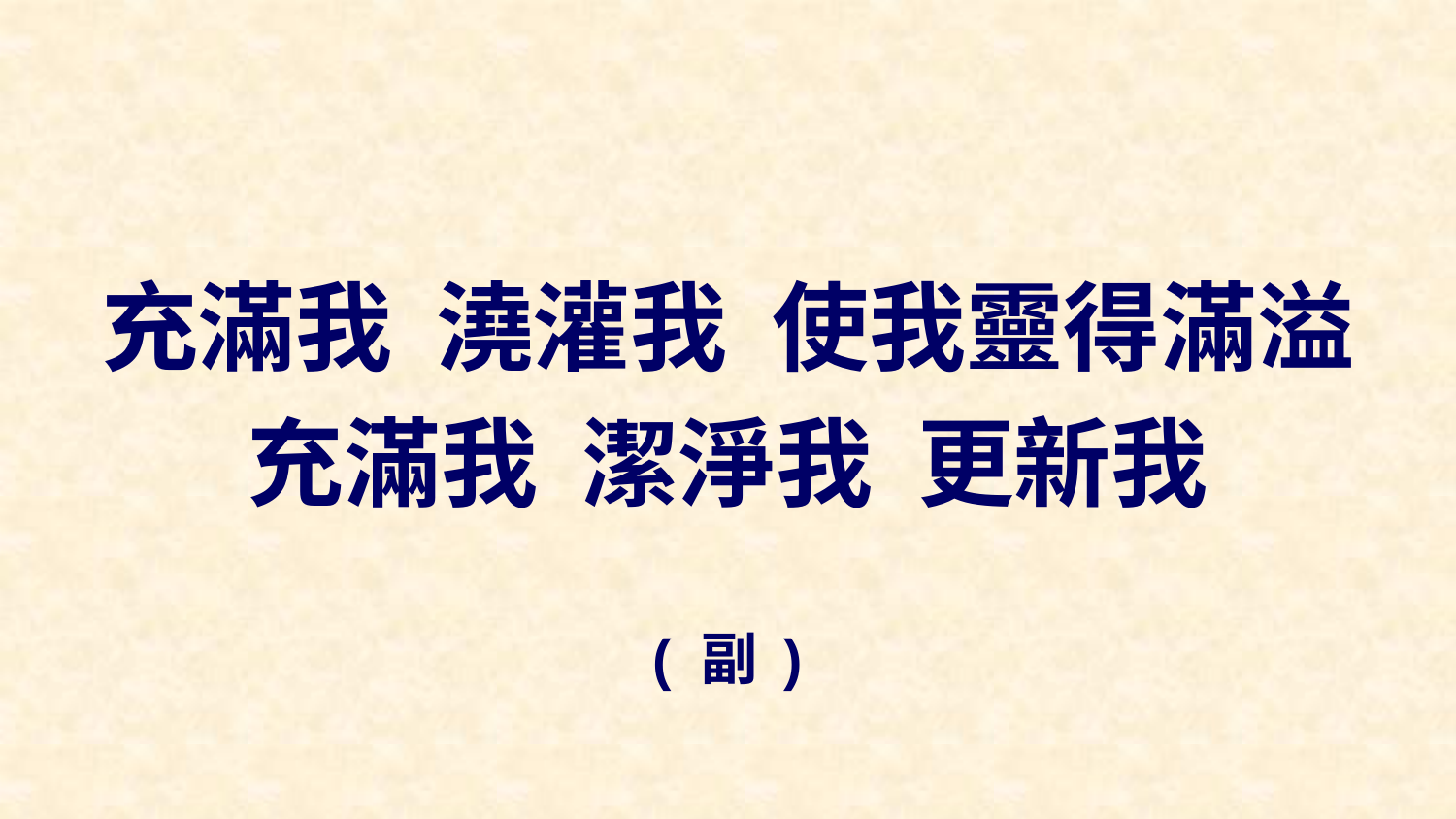

充滿我  澆灌我  使我靈得滿溢
充滿我  潔淨我  更新我
( 副 )